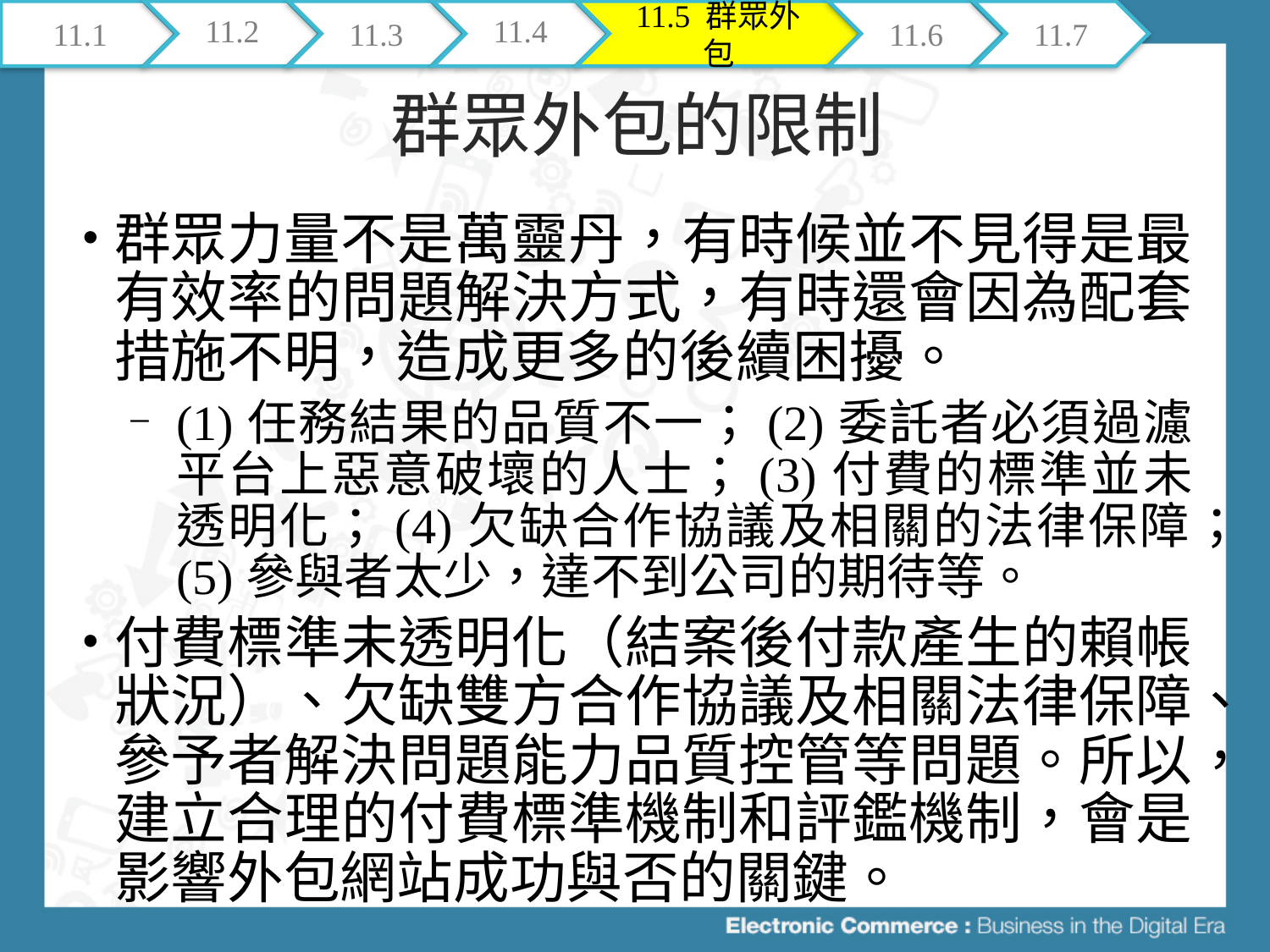

11.1
11.2
11.3
11.4
11.5 群眾外包
11.6
11.7
# 群眾外包的限制
群眾力量不是萬靈丹，有時候並不見得是最有效率的問題解決方式，有時還會因為配套措施不明，造成更多的後續困擾。
(1)任務結果的品質不一；(2)委託者必須過濾平台上惡意破壞的人士；(3)付費的標準並未透明化；(4)欠缺合作協議及相關的法律保障；(5)參與者太少，達不到公司的期待等。
付費標準未透明化（結案後付款產生的賴帳狀況）、欠缺雙方合作協議及相關法律保障、參予者解決問題能力品質控管等問題。所以，建立合理的付費標準機制和評鑑機制，會是影響外包網站成功與否的關鍵。